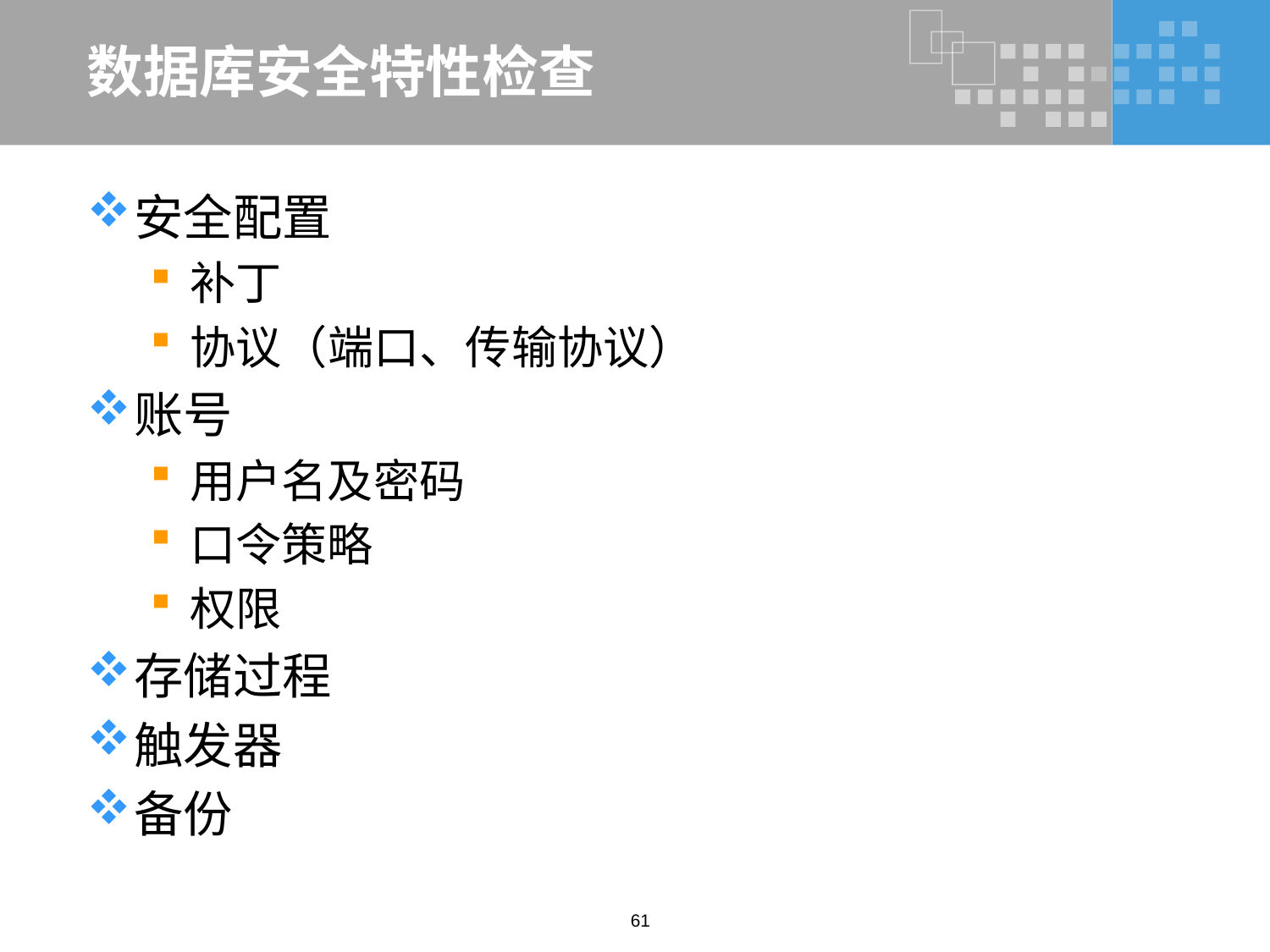

# 数据库安全特性检查
安全配置
补丁
协议（端口、传输协议）
账号
用户名及密码
口令策略
权限
存储过程
触发器
备份
61